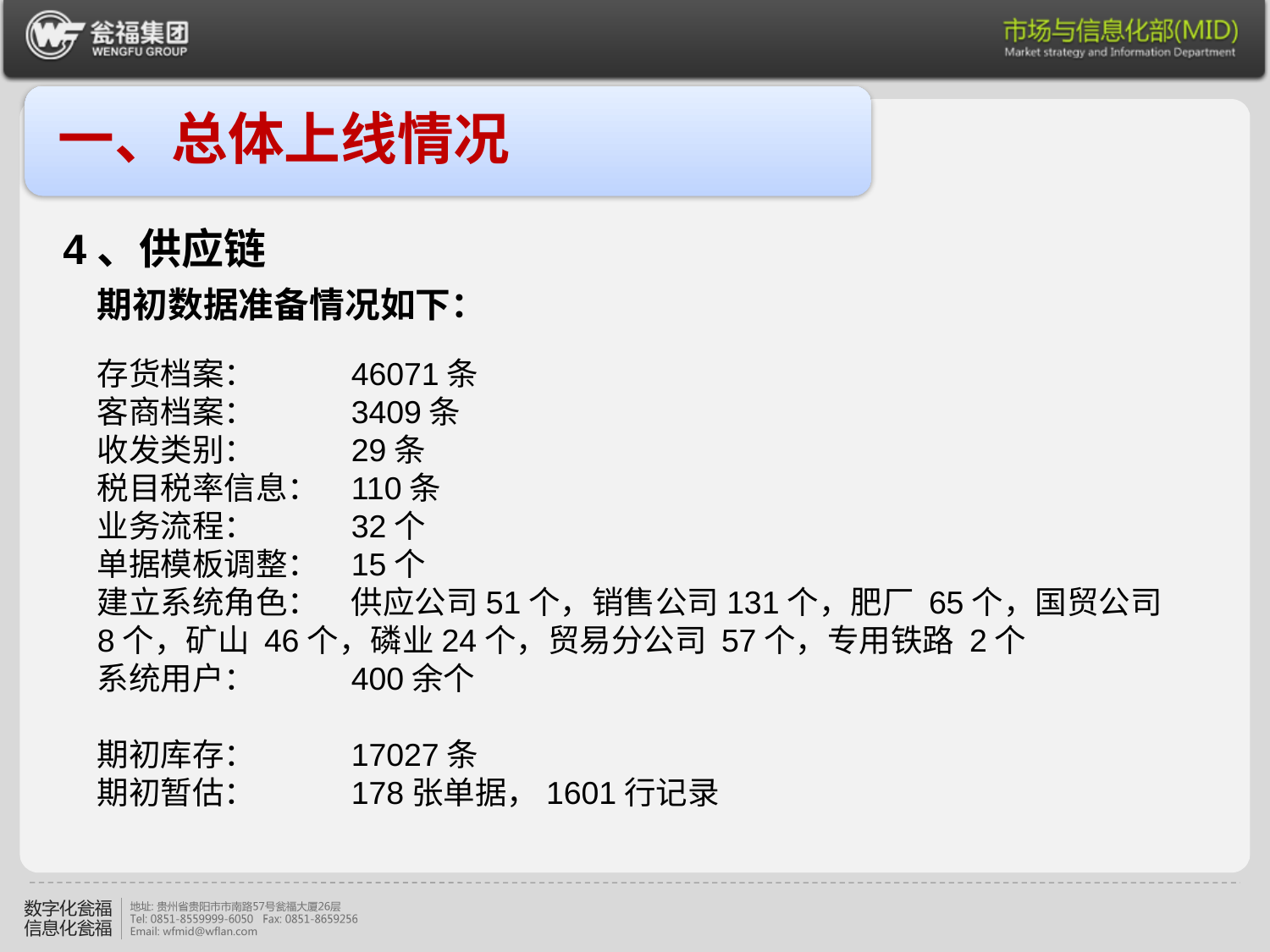

一、总体上线情况
4、供应链
期初数据准备情况如下：
存货档案：	46071条
客商档案：	3409条
收发类别：	29条
税目税率信息：	110条
业务流程：	32个
单据模板调整：	15个
建立系统角色：	供应公司51个，销售公司131个，肥厂 65个，国贸公司8个，矿山 46个，磷业24个，贸易分公司 57个，专用铁路 2个
系统用户：	400余个

期初库存：	17027条
期初暂估：	178张单据，1601行记录